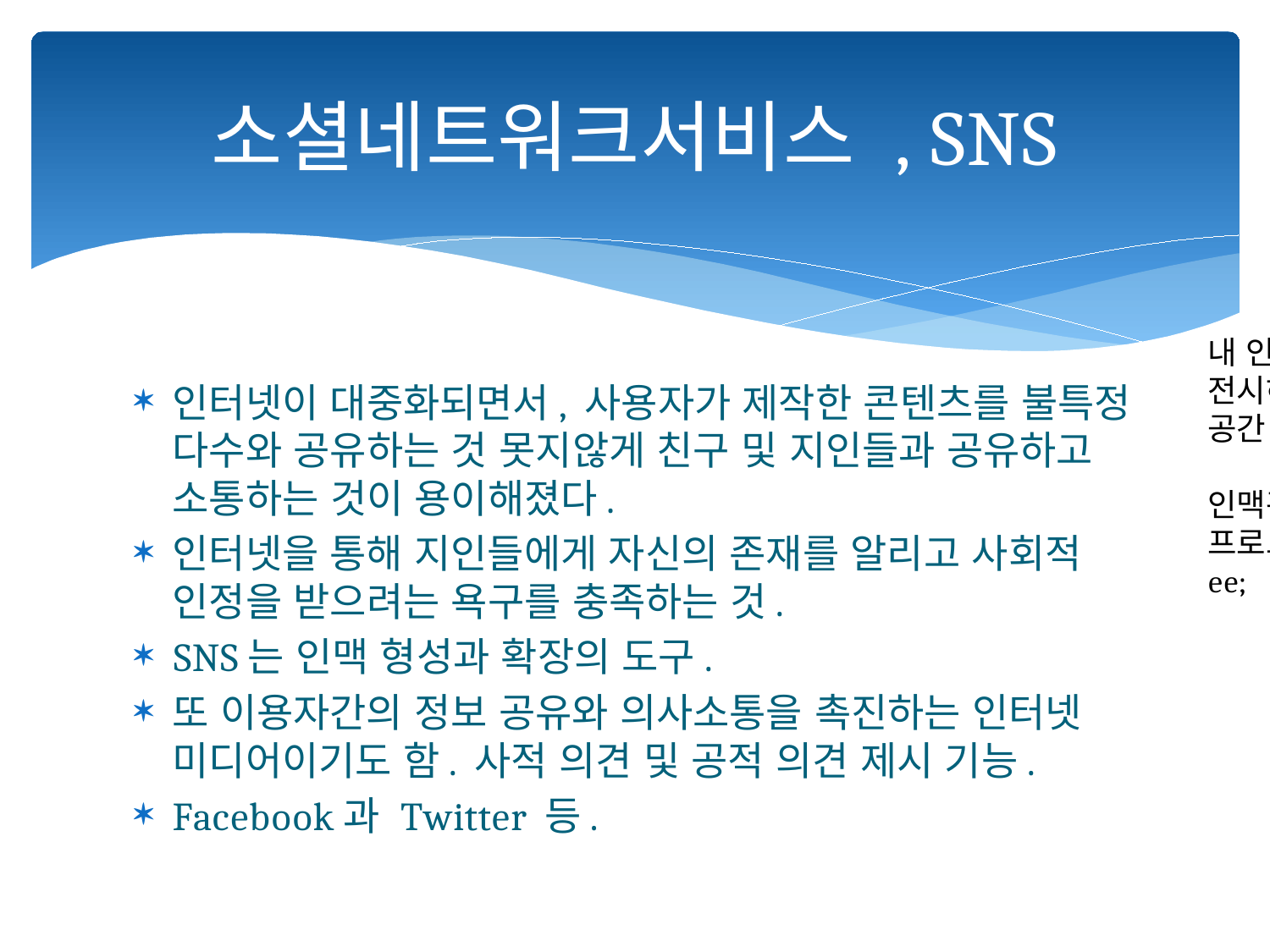

# 소셜네트워크서비스 , SNS
내 인격을 전시하는 공간

인맥관리 프로그램 ee;
인터넷이 대중화되면서, 사용자가 제작한 콘텐츠를 불특정 다수와 공유하는 것 못지않게 친구 및 지인들과 공유하고 소통하는 것이 용이해졌다.
인터넷을 통해 지인들에게 자신의 존재를 알리고 사회적 인정을 받으려는 욕구를 충족하는 것.
SNS는 인맥 형성과 확장의 도구.
또 이용자간의 정보 공유와 의사소통을 촉진하는 인터넷 미디어이기도 함. 사적 의견 및 공적 의견 제시 기능.
Facebook과 Twitter 등.